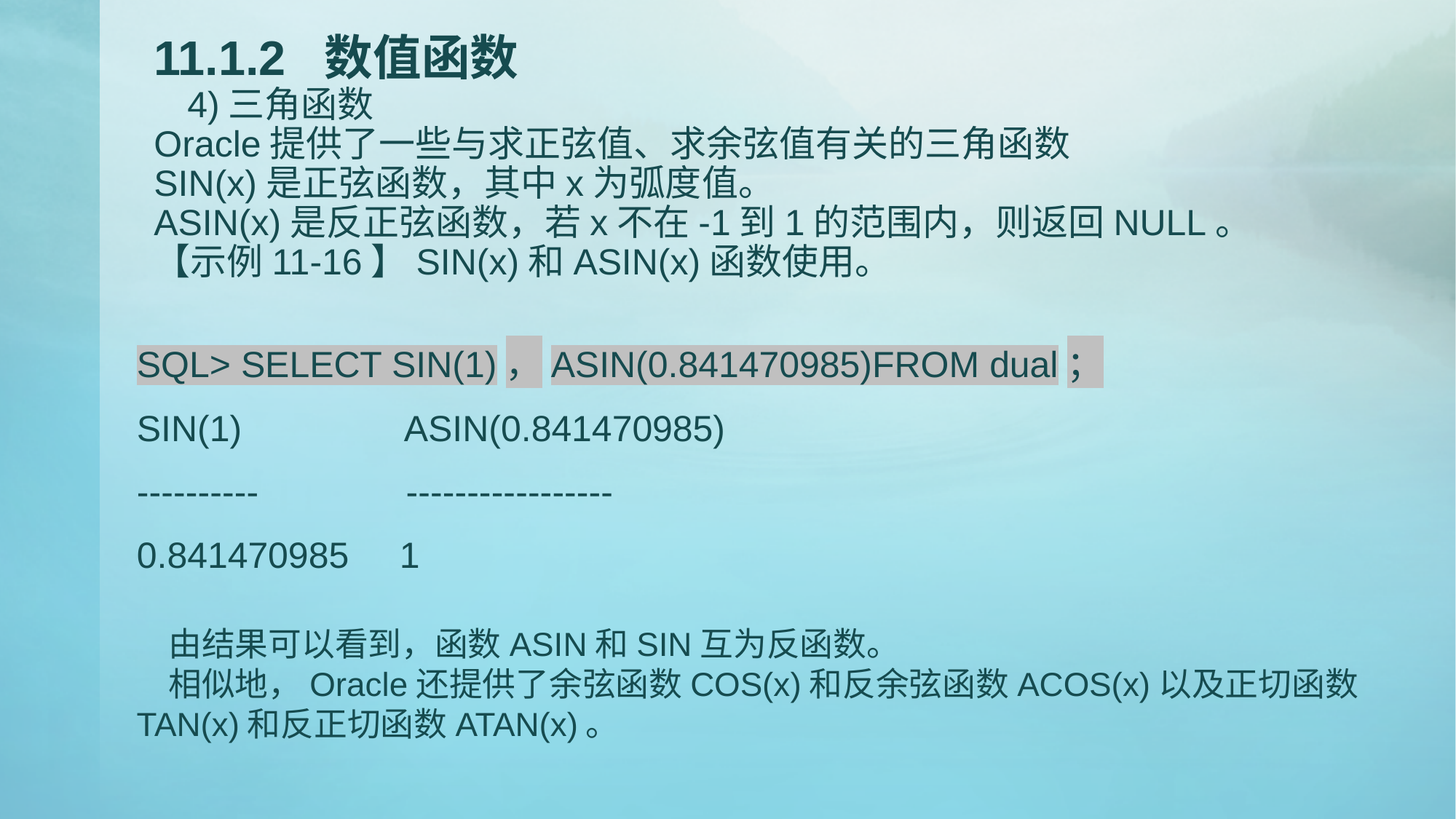

# 11.1.2  数值函数 4)三角函数 Oracle提供了一些与求正弦值、求余弦值有关的三角函数 SIN(x)是正弦函数，其中x为弧度值。 ASIN(x)是反正弦函数，若x不在-1到1的范围内，则返回NULL。 【示例11-16】SIN(x)和ASIN(x)函数使用。
SQL> SELECT SIN(1)，ASIN(0.841470985)FROM dual；
SIN(1)		     ASIN(0.841470985)
----------	     -----------------
0.841470985     1
由结果可以看到，函数ASIN和SIN互为反函数。
相似地，Oracle还提供了余弦函数COS(x)和反余弦函数ACOS(x)以及正切函数TAN(x)和反正切函数ATAN(x)。